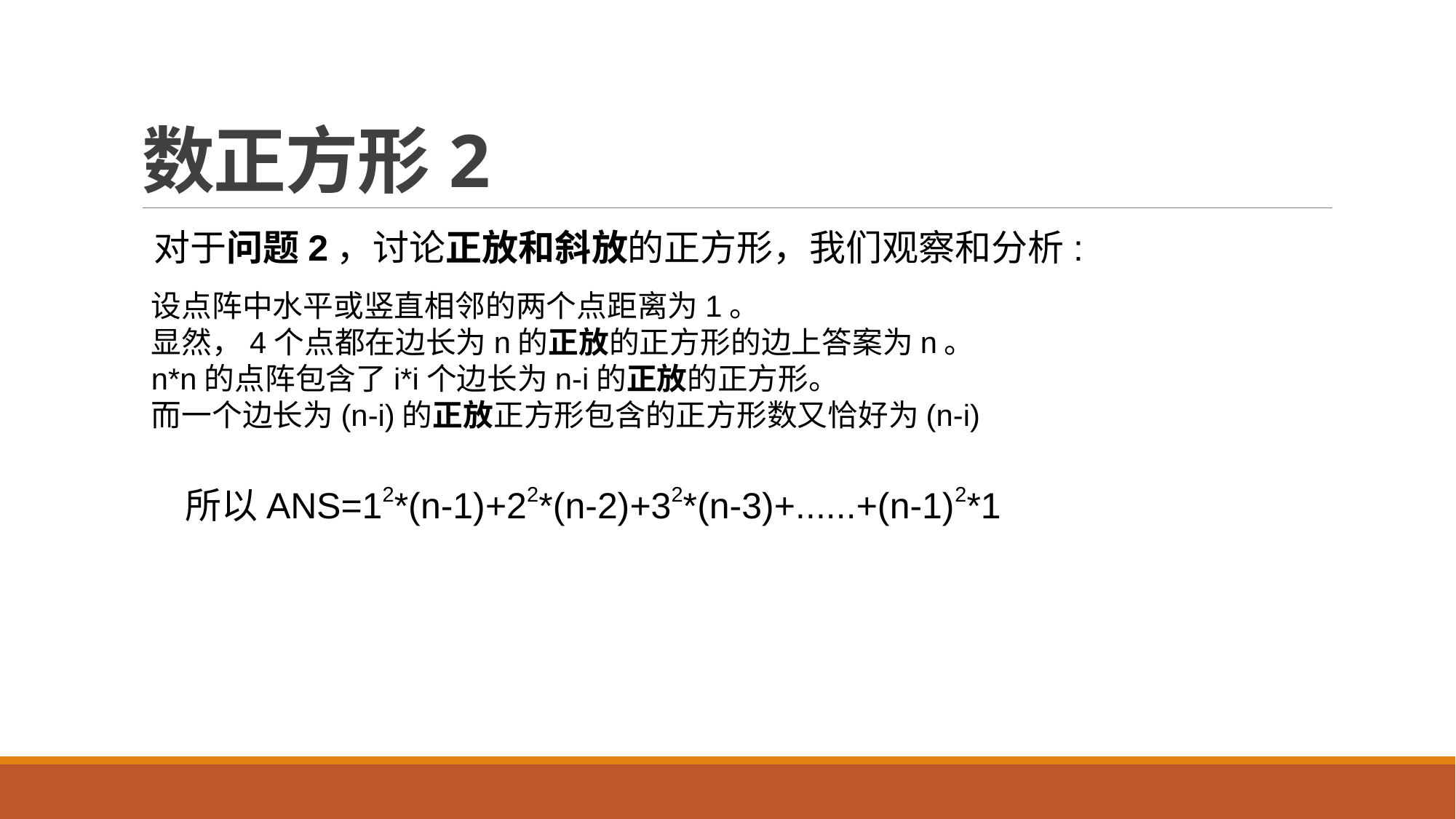

# 数正方形2
对于问题2，讨论正放和斜放的正方形，我们观察和分析:
设点阵中水平或竖直相邻的两个点距离为1。
显然，4个点都在边长为n的正放的正方形的边上答案为n。
n*n的点阵包含了i*i个边长为n-i的正放的正方形。
而一个边长为(n-i)的正放正方形包含的正方形数又恰好为(n-i)

所以ANS=12*(n-1)+22*(n-2)+32*(n-3)+......+(n-1)2*1